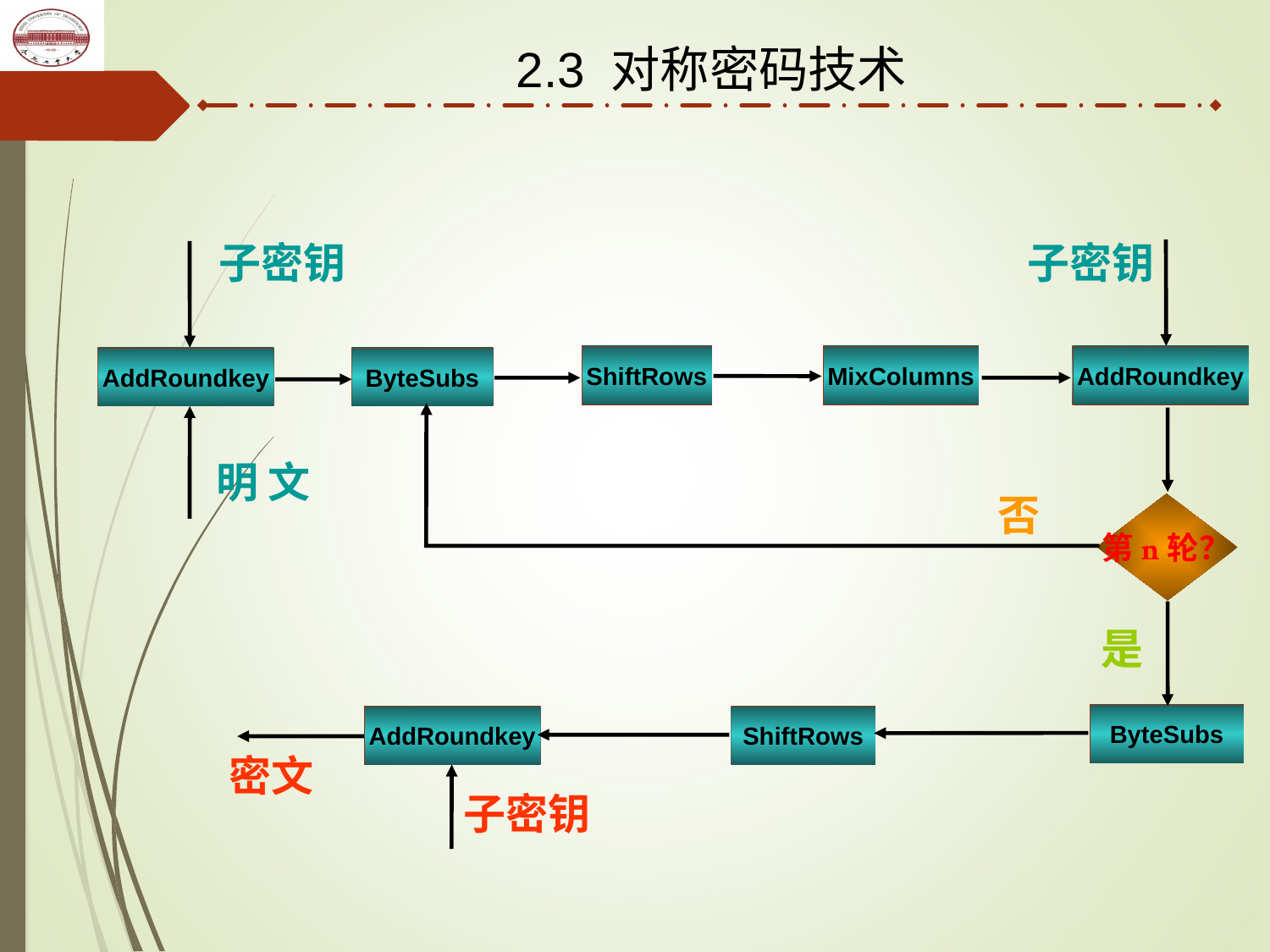

2.3 对称密码技术
子密钥
 子密钥

ShiftRows
MixColumns
AddRoundkey
AddRoundkey
ByteSubs

明 文
否

第n轮？

是
ByteSubs
AddRoundkey
ShiftRows

密文

子密钥